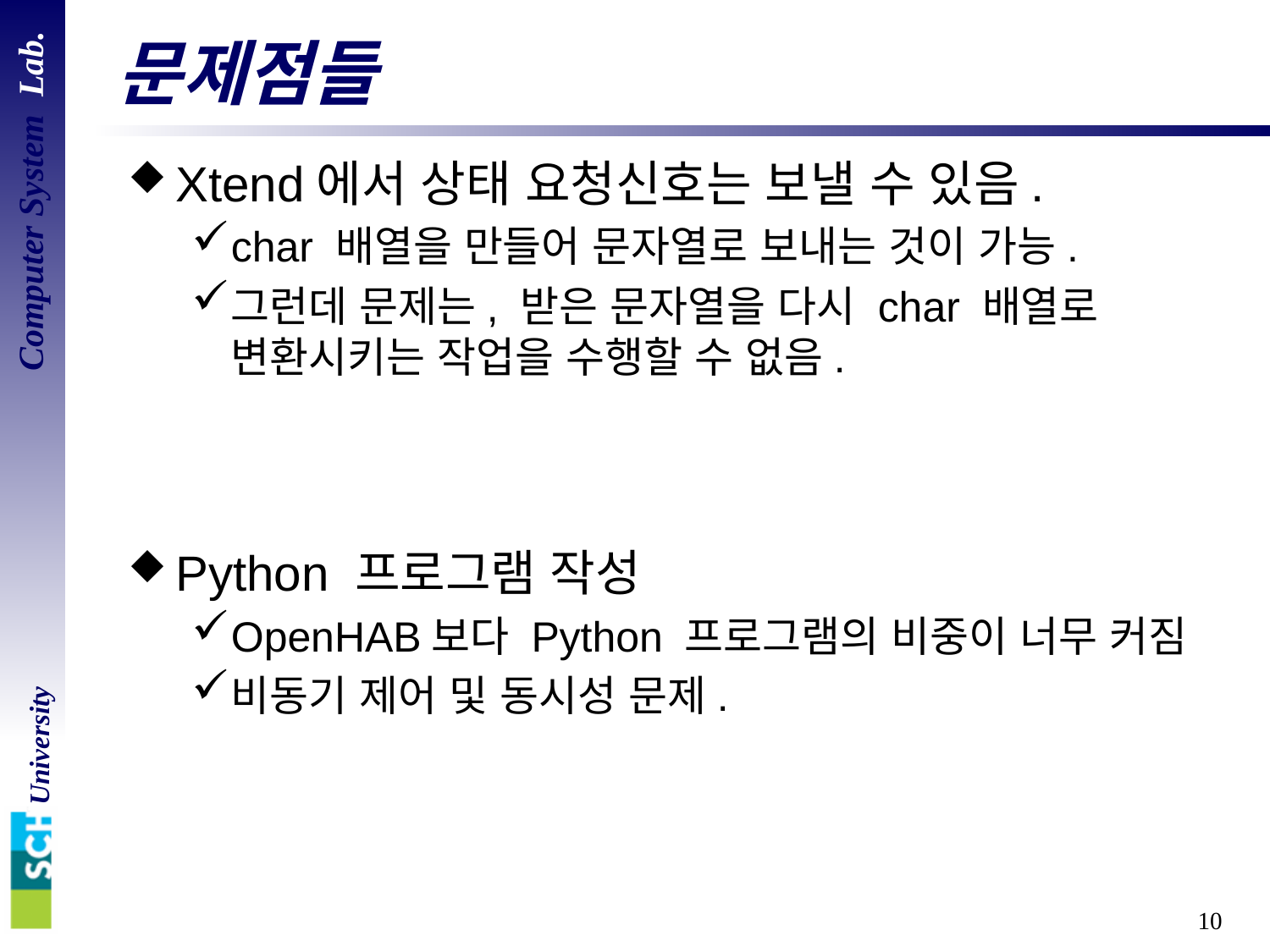

# 문제점들
Xtend에서 상태 요청신호는 보낼 수 있음.
char 배열을 만들어 문자열로 보내는 것이 가능.
그런데 문제는, 받은 문자열을 다시 char 배열로 변환시키는 작업을 수행할 수 없음.

Python 프로그램 작성
OpenHAB보다 Python 프로그램의 비중이 너무 커짐
비동기 제어 및 동시성 문제.